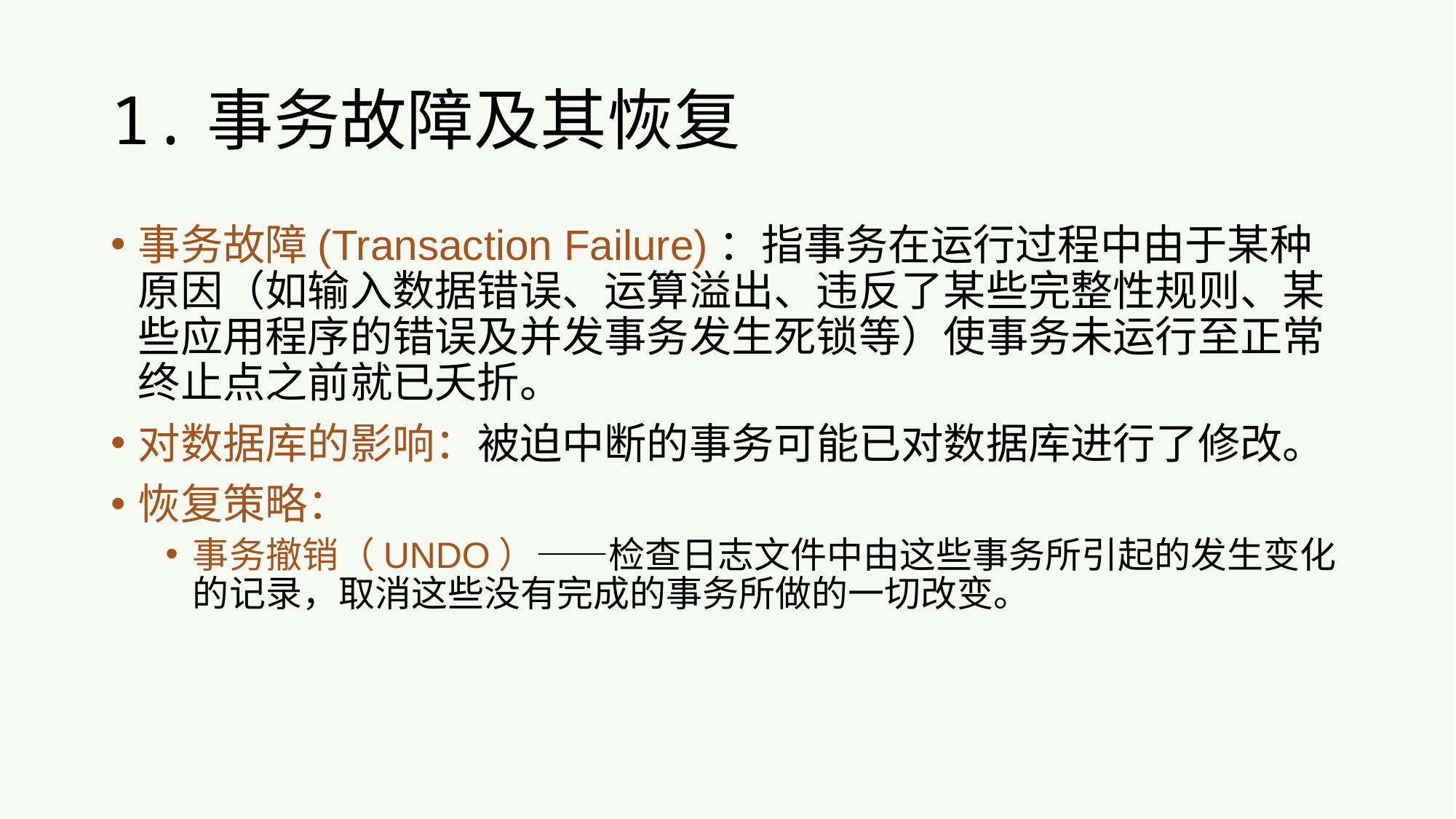

# 1.事务故障及其恢复
事务故障(Transaction Failure)：指事务在运行过程中由于某种原因（如输入数据错误、运算溢出、违反了某些完整性规则、某些应用程序的错误及并发事务发生死锁等）使事务未运行至正常终止点之前就已夭折。
对数据库的影响：被迫中断的事务可能已对数据库进行了修改。
恢复策略：
事务撤销（UNDO）——检查日志文件中由这些事务所引起的发生变化的记录，取消这些没有完成的事务所做的一切改变。